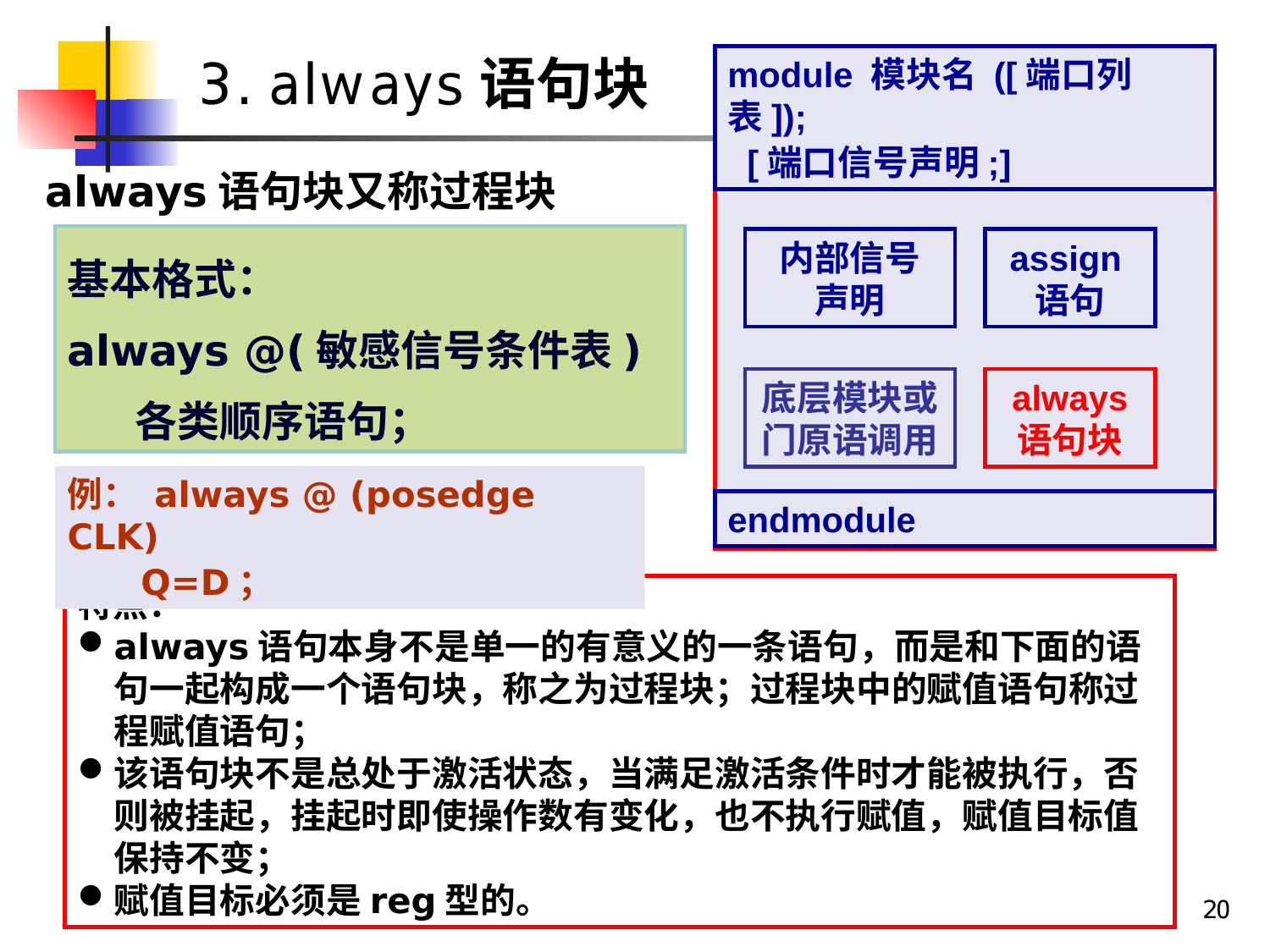

# 3. always语句块

module 模块名 ([端口列表]);
  [端口信号声明;]
内部信号
声明
assign语句
底层模块或门原语调用
always
语句块
endmodule
always语句块又称过程块
基本格式：
always @(敏感信号条件表)
      各类顺序语句；
例： always @ (posedge CLK)
      Q=D；
特点：
always语句本身不是单一的有意义的一条语句，而是和下面的语句一起构成一个语句块，称之为过程块；过程块中的赋值语句称过程赋值语句；
该语句块不是总处于激活状态，当满足激活条件时才能被执行，否则被挂起，挂起时即使操作数有变化，也不执行赋值，赋值目标值保持不变；
赋值目标必须是reg型的。
20